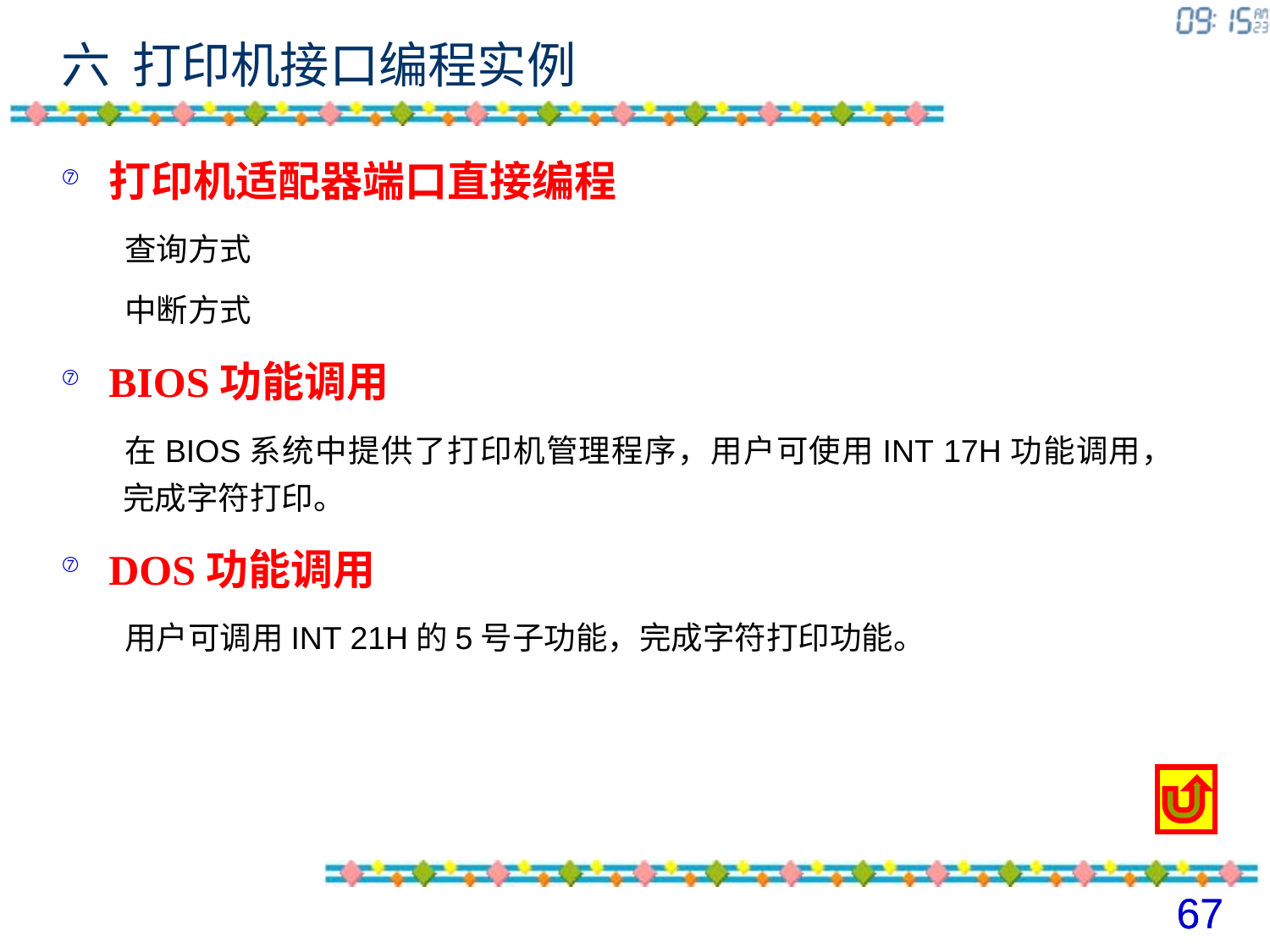

# 六  打印机接口编程实例
打印机适配器端口直接编程
查询方式
中断方式
BIOS功能调用
在BIOS系统中提供了打印机管理程序，用户可使用INT 17H功能调用，完成字符打印。
DOS功能调用
用户可调用INT 21H的5号子功能，完成字符打印功能。